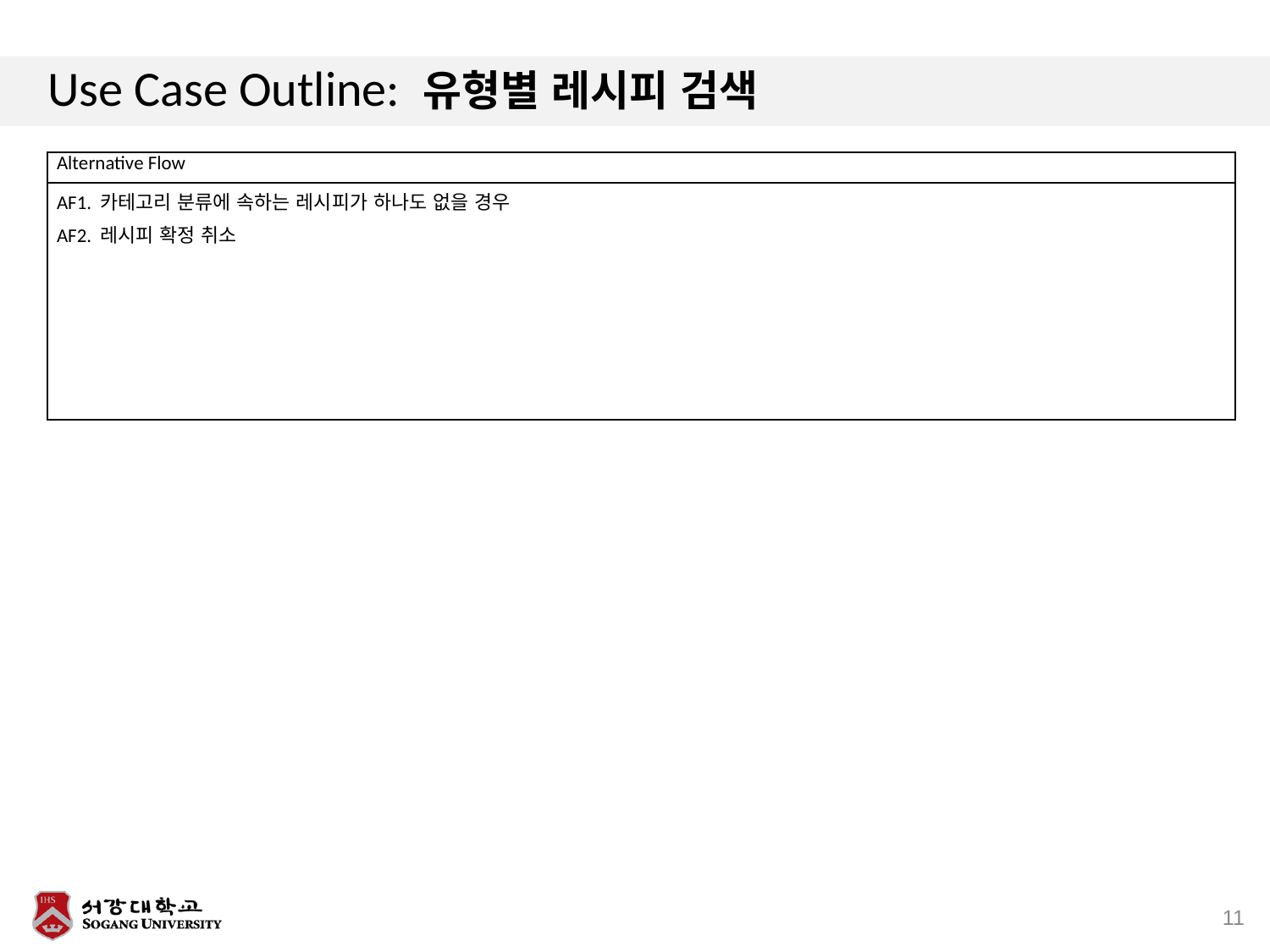

# Use Case Outline: 유형별 레시피 검색
| Alternative Flow |
| --- |
| AF1. 카테고리 분류에 속하는 레시피가 하나도 없을 경우 AF2. 레시피 확정 취소 |
11